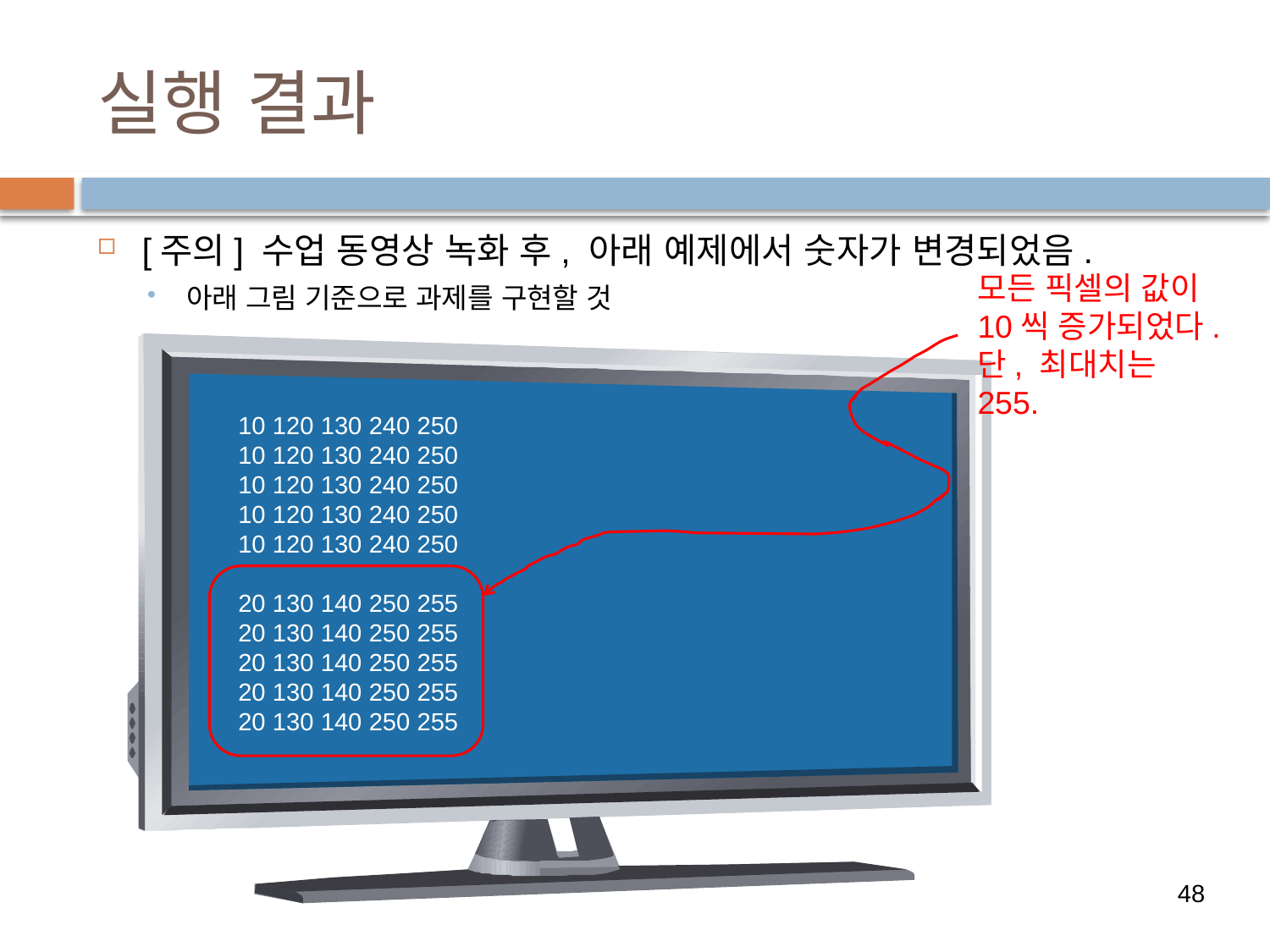

# 실행 결과
[주의] 수업 동영상 녹화 후, 아래 예제에서 숫자가 변경되었음.
아래 그림 기준으로 과제를 구현할 것
모든 픽셀의 값이 10씩 증가되었다.
단, 최대치는 255.

10 120 130 240 250
10 120 130 240 250
10 120 130 240 250
10 120 130 240 250
10 120 130 240 250

20 130 140 250 255
20 130 140 250 255
20 130 140 250 255
20 130 140 250 255
20 130 140 250 255

48